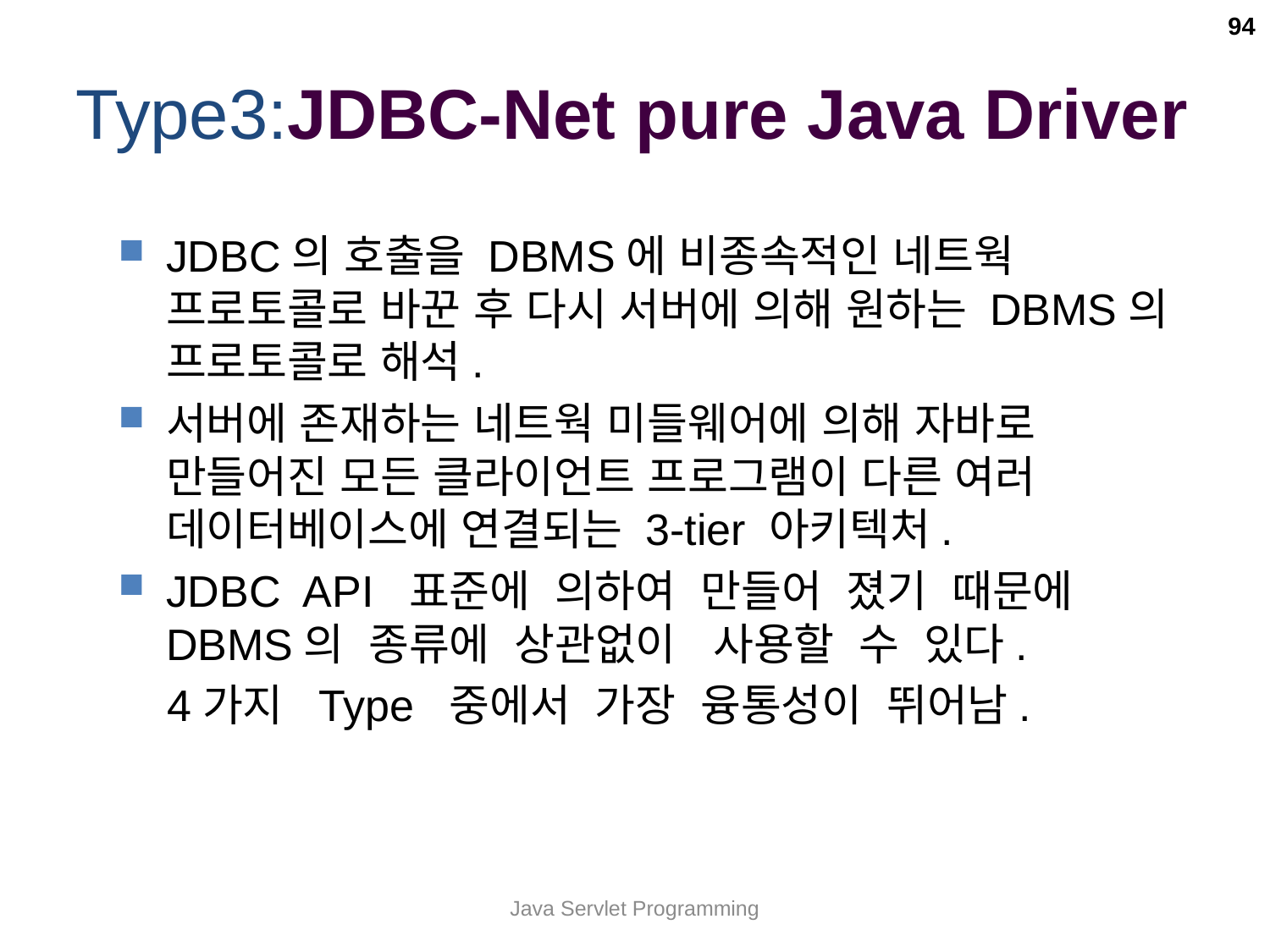

94
Type3:JDBC-Net pure Java Driver
JDBC의 호출을 DBMS에 비종속적인 네트웍 프로토콜로 바꾼 후 다시 서버에 의해 원하는 DBMS의 프로토콜로 해석.
서버에 존재하는 네트웍 미들웨어에 의해 자바로 만들어진 모든 클라이언트 프로그램이 다른 여러 데이터베이스에 연결되는 3-tier 아키텍처.
JDBC  API  표준에  의하여  만들어  졌기  때문에  DBMS의  종류에  상관없이   사용할  수  있다.
    4가지  Type  중에서  가장  융통성이  뛰어남.
Java Servlet Programming